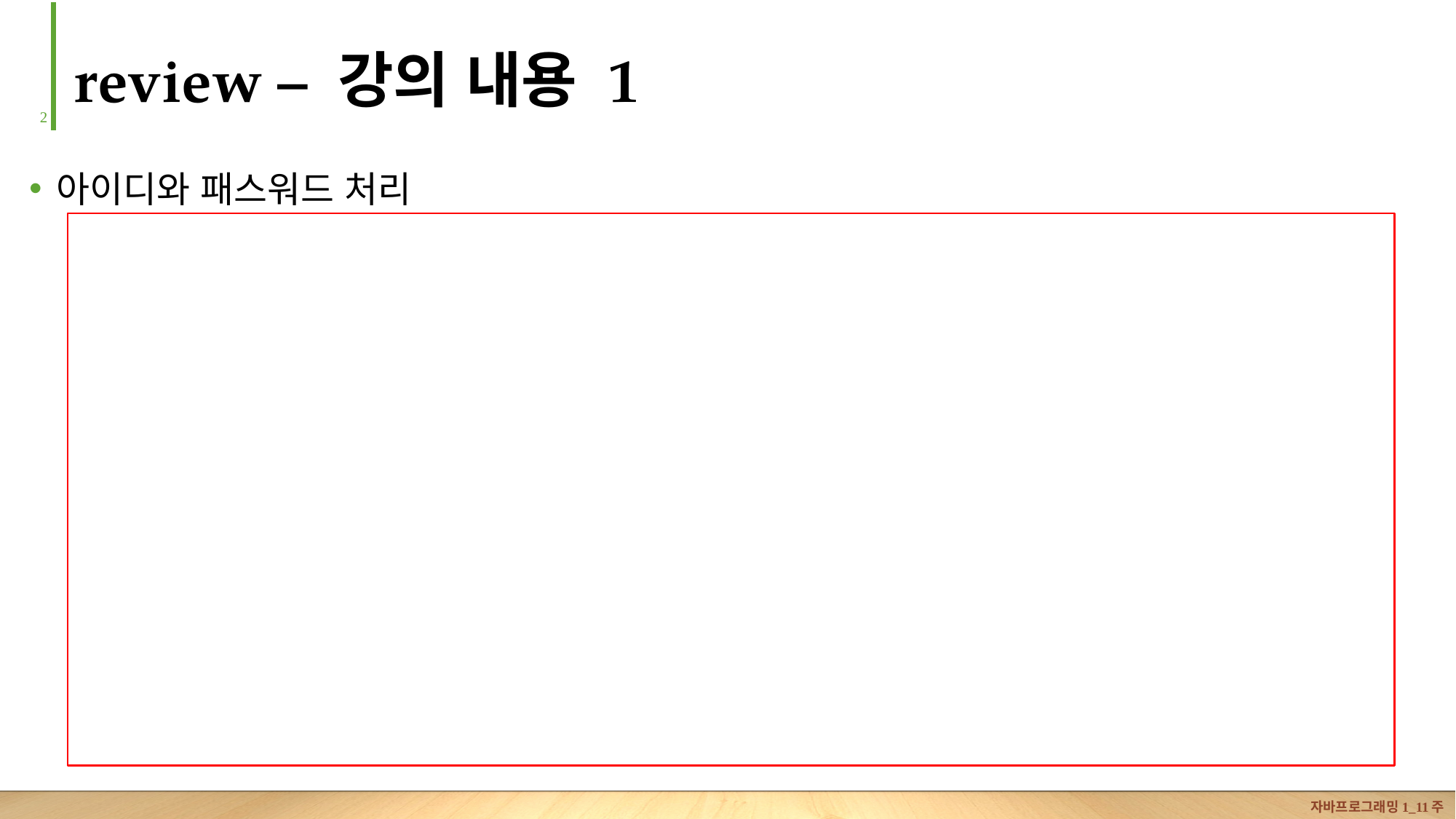

# review – 강의 내용 1
2
아이디와 패스워드 처리

자바프로그래밍1_11주